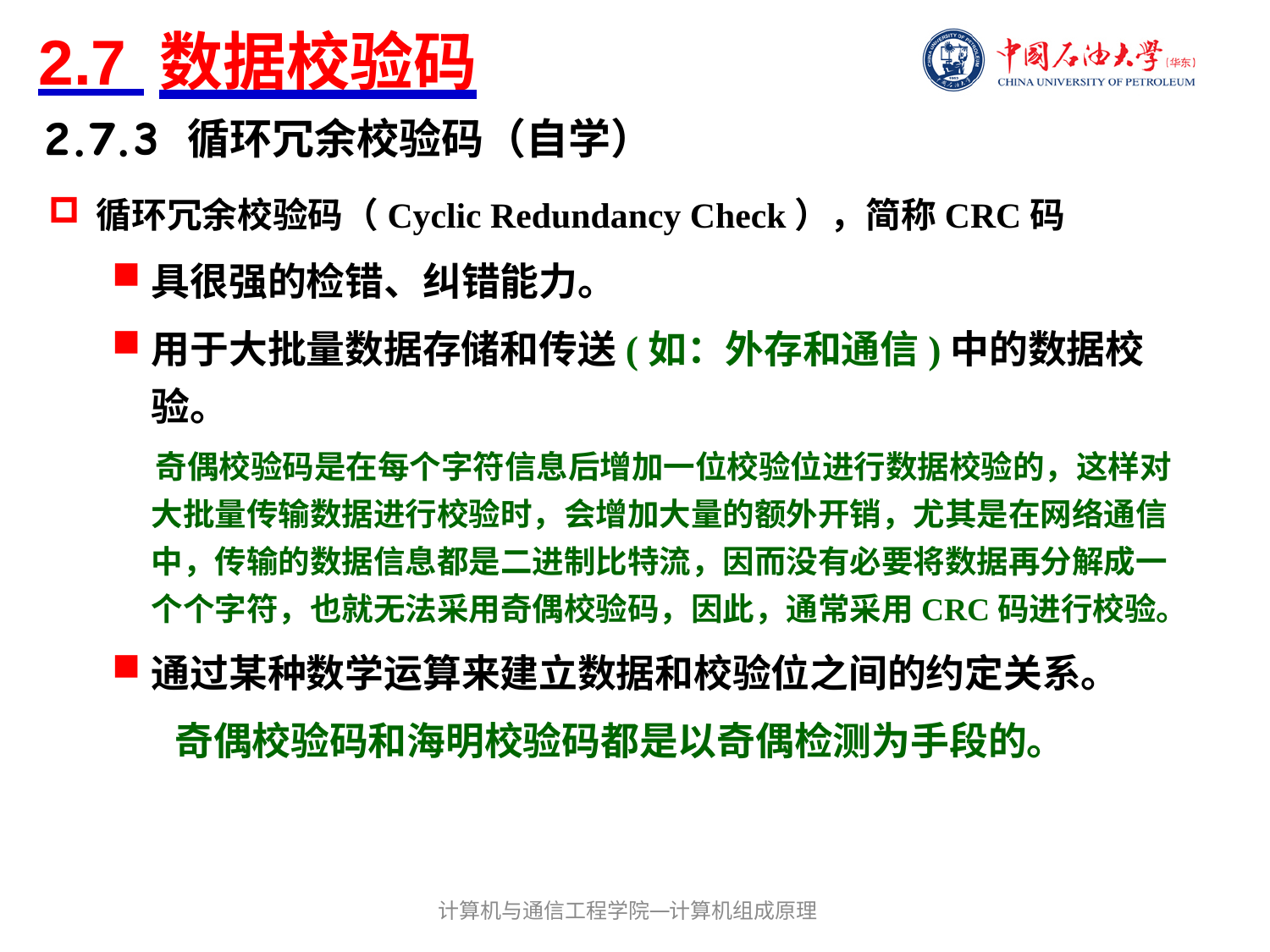

# 2.7 数据校验码
2.7.3 循环冗余校验码（自学）

循环冗余校验码（Cyclic Redundancy Check），简称CRC码
具很强的检错、纠错能力。
用于大批量数据存储和传送(如：外存和通信)中的数据校验。
     奇偶校验码是在每个字符信息后增加一位校验位进行数据校验的，这样对大批量传输数据进行校验时，会增加大量的额外开销，尤其是在网络通信中，传输的数据信息都是二进制比特流，因而没有必要将数据再分解成一个个字符，也就无法采用奇偶校验码，因此，通常采用CRC码进行校验。
通过某种数学运算来建立数据和校验位之间的约定关系。
      奇偶校验码和海明校验码都是以奇偶检测为手段的。
97

计算机与通信工程学院—计算机组成原理